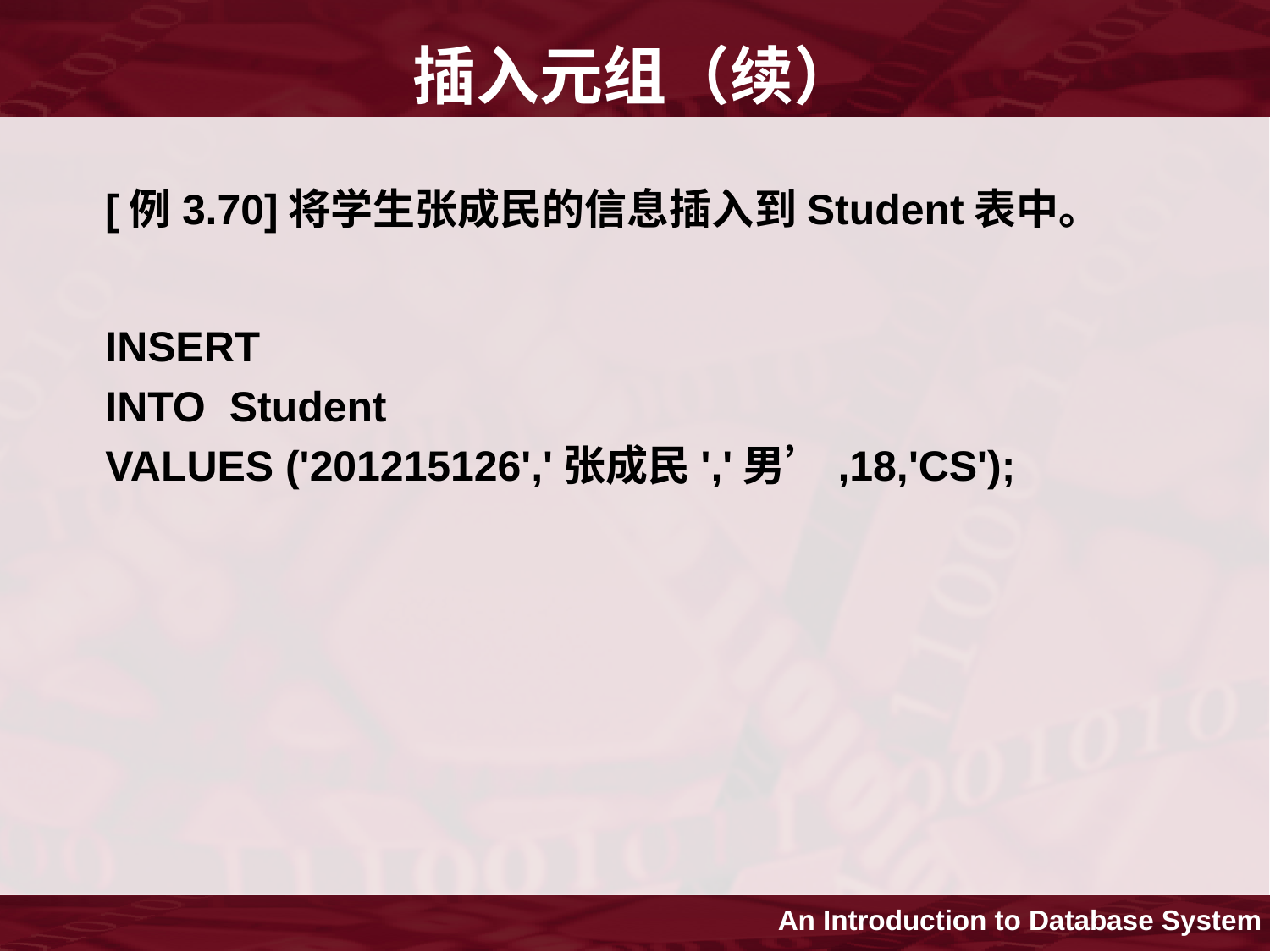

# 插入元组（续）
    [例3.70]将学生张成民的信息插入到Student表中。

   	INSERT
    	INTO  Student
    	VALUES ('201215126','张成民','男’,18,'CS');